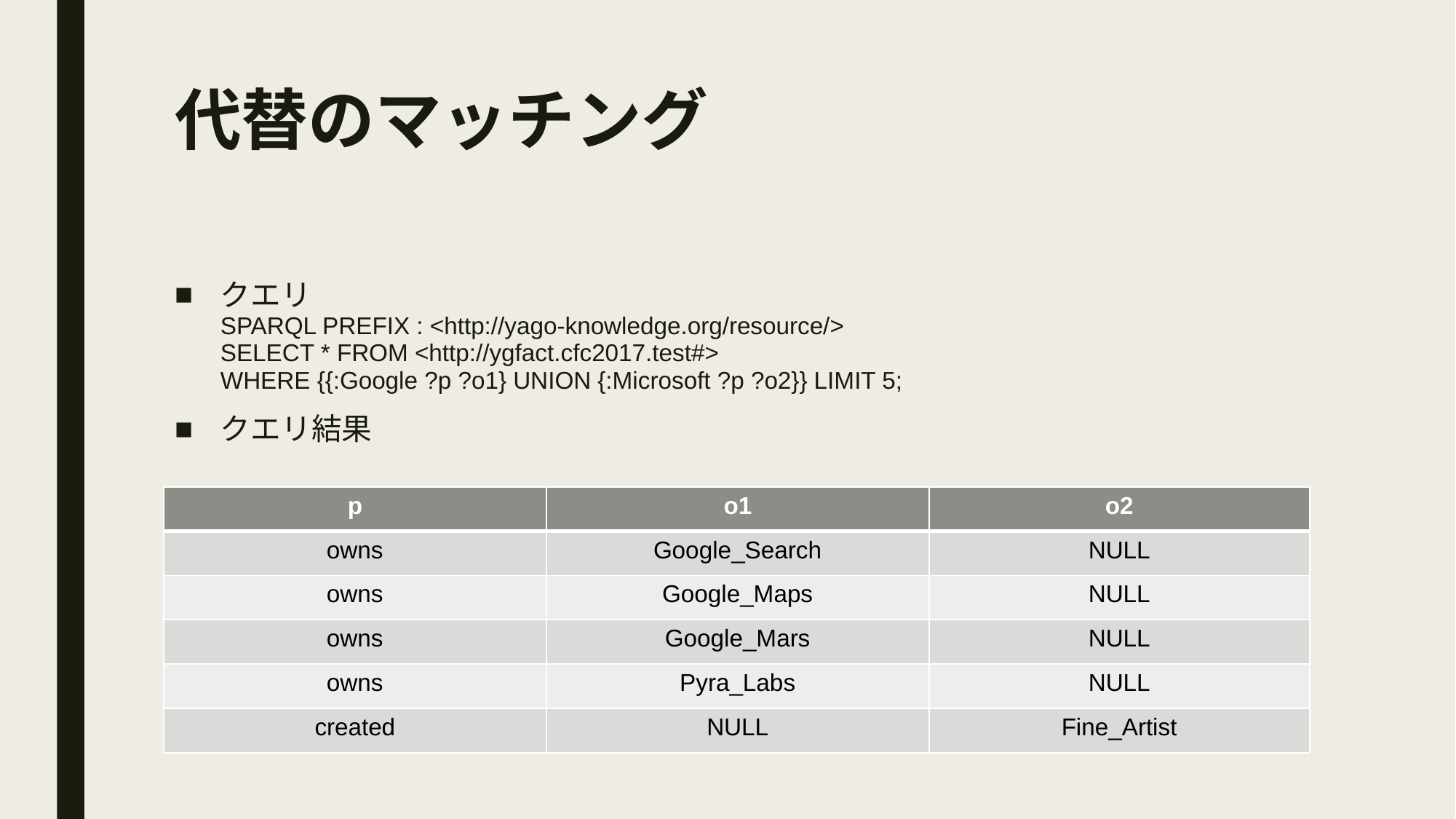

# 代替のマッチング
クエリ
SPARQL PREFIX : <http://yago-knowledge.org/resource/>
SELECT * FROM <http://ygfact.cfc2017.test#>
WHERE {{:Google ?p ?o1} UNION {:Microsoft ?p ?o2}} LIMIT 5;
クエリ結果
| p | o1 | o2 |
| --- | --- | --- |
| owns | Google\_Search | NULL |
| owns | Google\_Maps | NULL |
| owns | Google\_Mars | NULL |
| owns | Pyra\_Labs | NULL |
| created | NULL | Fine\_Artist |